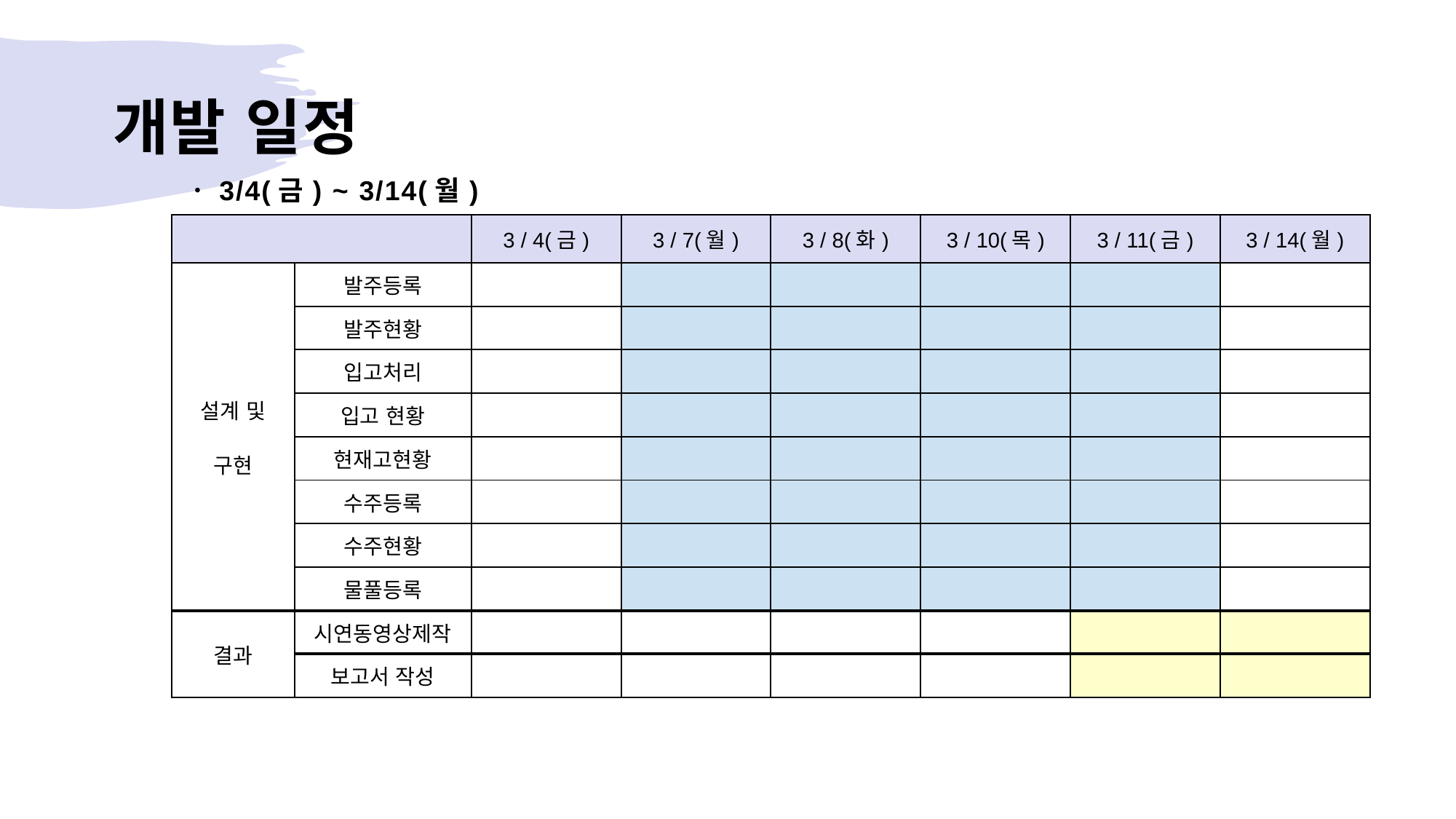

# 개발 일정
ㆍ3/4(금) ~ 3/14(월)
|  |  | 3 / 4(금) | 3 / 7(월) | 3 / 8(화) | 3 / 10(목) | 3 / 11(금) | 3 / 14(월) |
| --- | --- | --- | --- | --- | --- | --- | --- |
| 설계 및 구현 | 발주등록 |  |  |  |  |  |  |
|  | 발주현황 |  |  |  |  |  |  |
|  | 입고처리 |  |  |  |  |  |  |
|  | 입고 현황 |  |  |  |  |  |  |
|  | 현재고현황 |  |  |  |  |  |  |
|  | 수주등록 |  |  |  |  |  |  |
|  | 수주현황 |  |  |  |  |  |  |
|  | 물풀등록 |  |  |  |  |  |  |
| 결과 | 시연동영상제작 |  |  |  |  |  |  |
|  | 보고서 작성 |  |  |  |  |  |  |